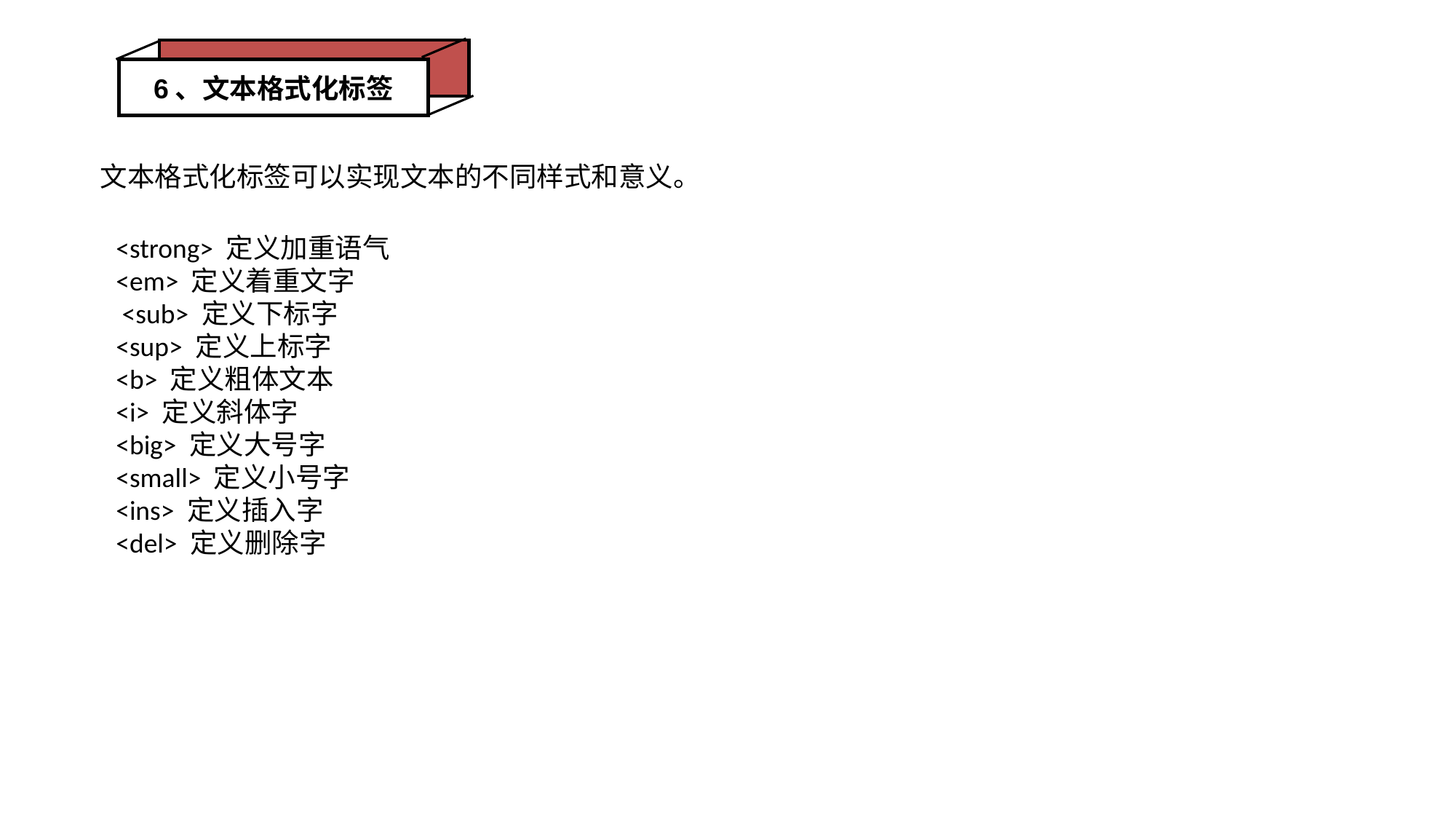

6、文本格式化标签
文本格式化标签可以实现文本的不同样式和意义。

<strong> 定义加重语气
<em> 定义着重文字
 <sub> 定义下标字
<sup> 定义上标字
<b> 定义粗体文本
<i> 定义斜体字
<big> 定义大号字
<small> 定义小号字
<ins> 定义插入字
<del> 定义删除字